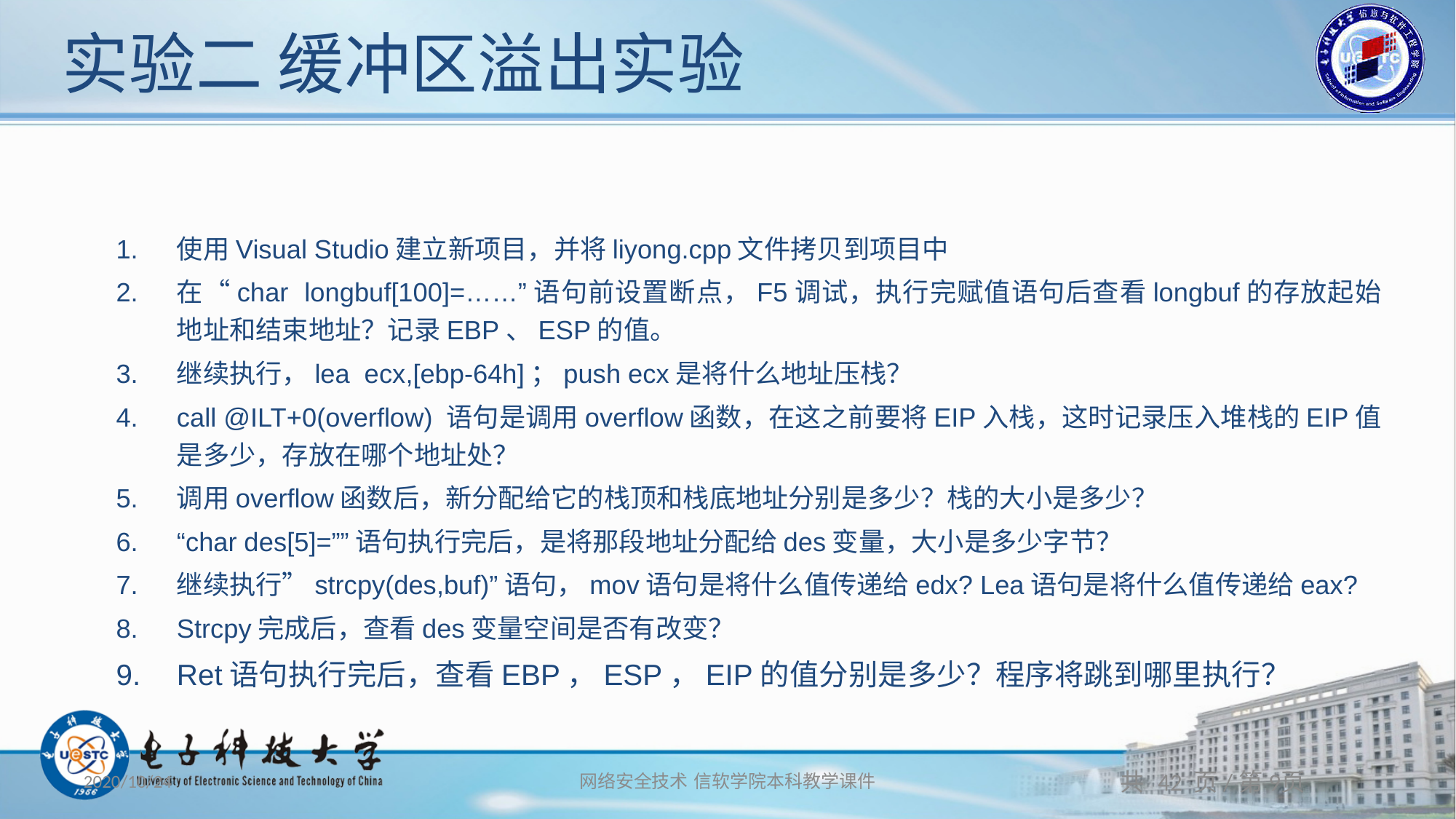

# 实验二 缓冲区溢出实验
使用Visual Studio建立新项目，并将liyong.cpp文件拷贝到项目中
在“char  longbuf[100]=……”语句前设置断点，F5调试，执行完赋值语句后查看longbuf的存放起始地址和结束地址？记录EBP、ESP的值。
继续执行，lea  ecx,[ebp-64h]；push ecx是将什么地址压栈？
call @ILT+0(overflow) 语句是调用overflow函数，在这之前要将EIP入栈，这时记录压入堆栈的EIP值是多少，存放在哪个地址处？
调用overflow函数后，新分配给它的栈顶和栈底地址分别是多少？栈的大小是多少？
“char des[5]=””语句执行完后，是将那段地址分配给des变量，大小是多少字节？
继续执行”strcpy(des,buf)”语句，mov语句是将什么值传递给edx? Lea语句是将什么值传递给eax?
Strcpy完成后，查看des变量空间是否有改变？
Ret语句执行完后，查看EBP，ESP，EIP的值分别是多少？程序将跳到哪里执行？

2020/10/24
网络安全技术 信软学院本科教学课件
共 42 页/第9页